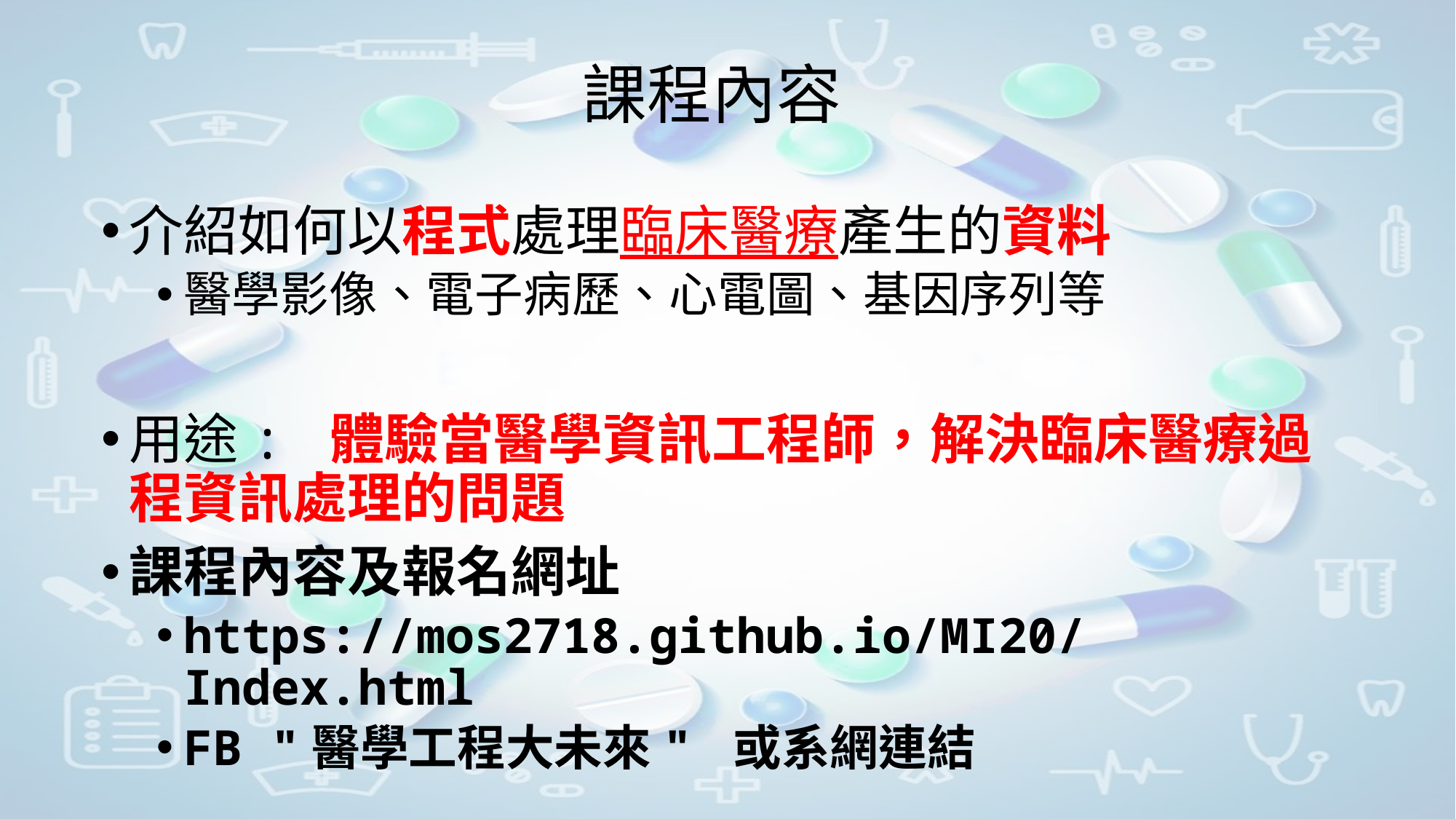

# 課程內容
介紹如何以程式處理臨床醫療產生的資料
醫學影像、電子病歷、心電圖、基因序列等

用途: 體驗當醫學資訊工程師，解決臨床醫療過程資訊處理的問題
課程內容及報名網址
https://mos2718.github.io/MI20/Index.html
FB "醫學工程大未來" 或系網連結